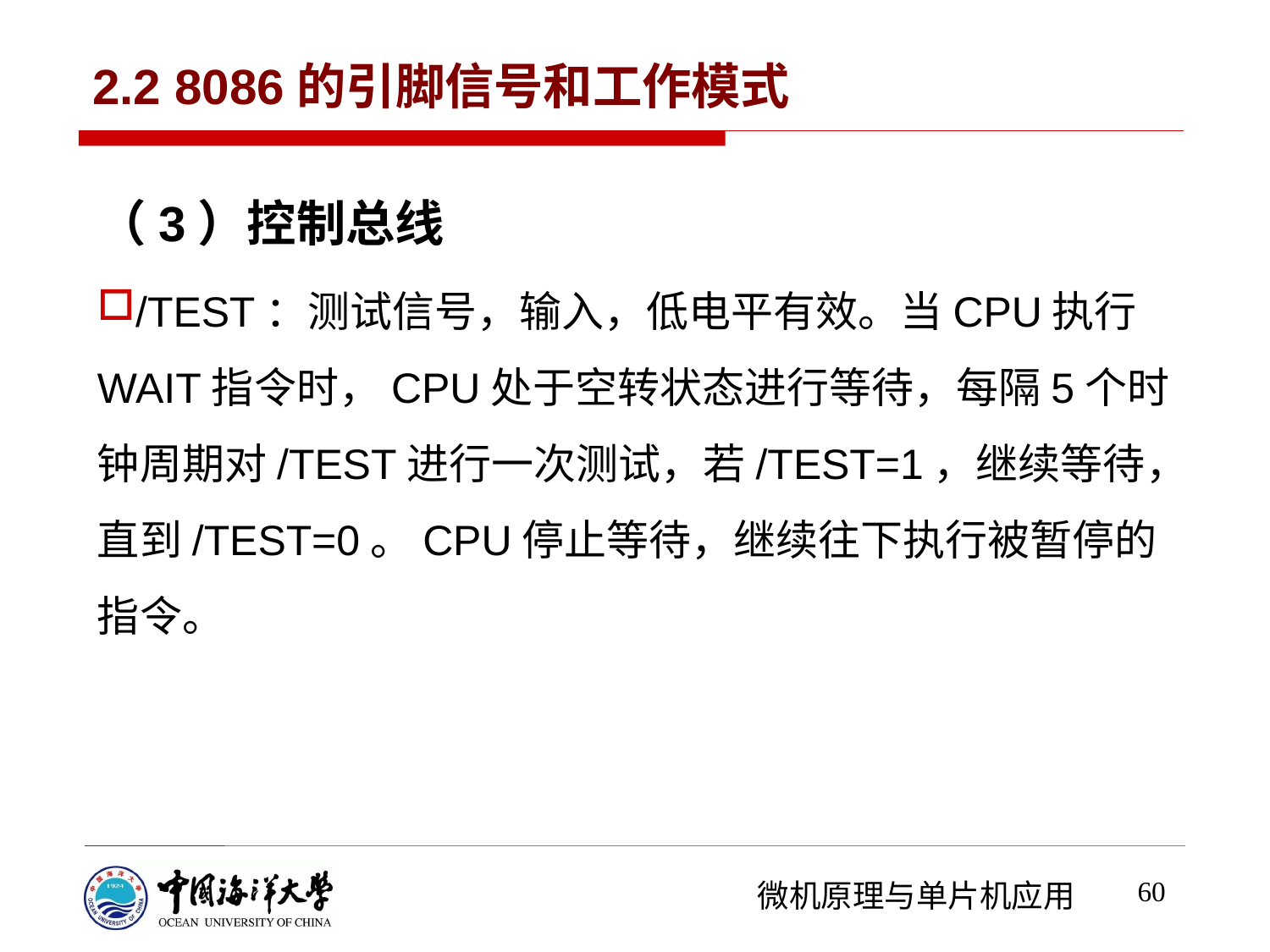

# 2.2 8086的引脚信号和工作模式
（3）控制总线
/TEST：测试信号，输入，低电平有效。当CPU执行WAIT指令时，CPU处于空转状态进行等待，每隔5个时钟周期对/TEST进行一次测试，若/TEST=1，继续等待，直到/TEST=0。CPU停止等待，继续往下执行被暂停的指令。

60